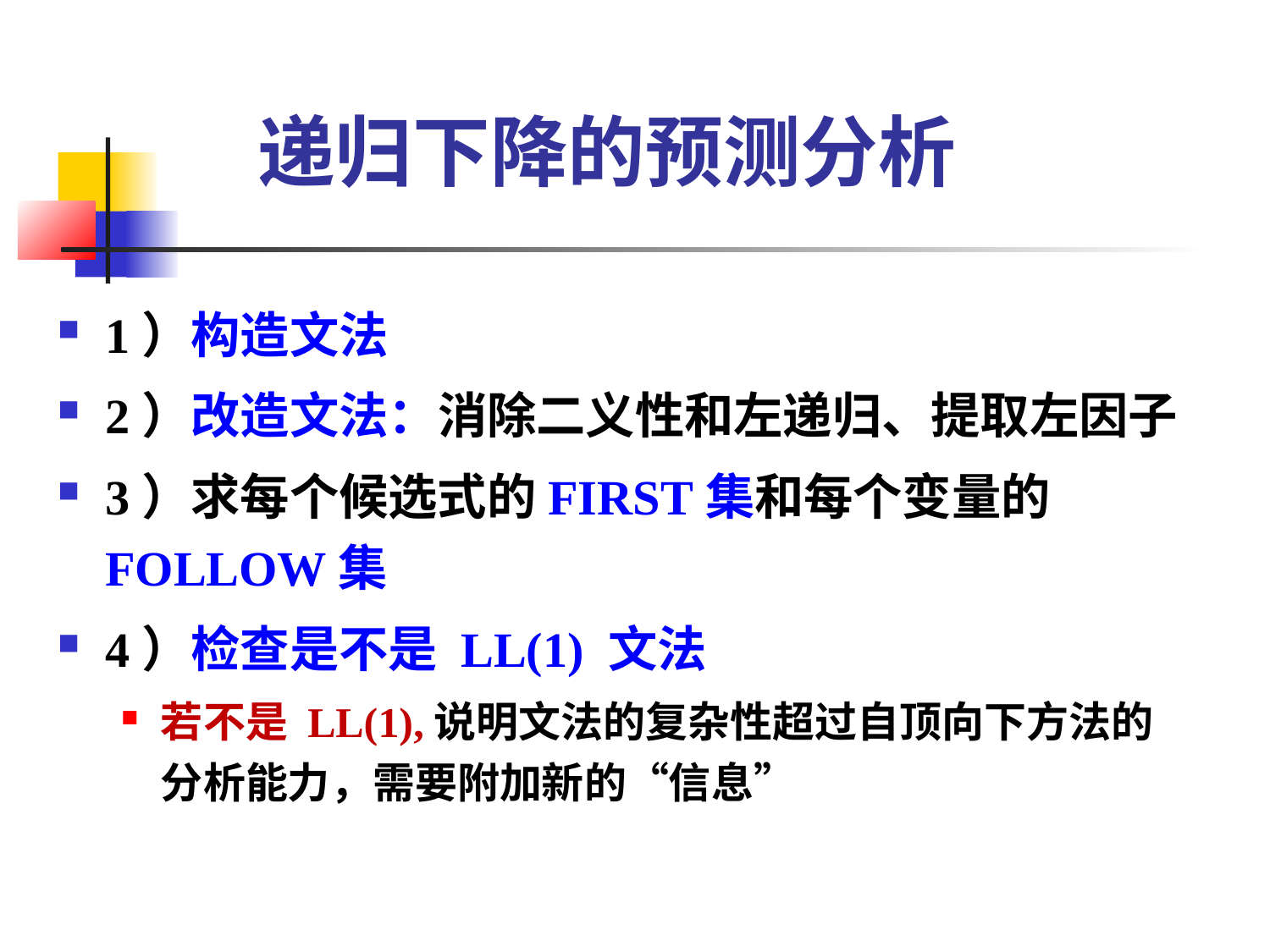

递归下降的预测分析
1）构造文法
2）改造文法：消除二义性和左递归、提取左因子
3）求每个候选式的FIRST集和每个变量的	FOLLOW集
4）检查是不是 LL(1) 文法
若不是 LL(1),说明文法的复杂性超过自顶向下方法的分析能力，需要附加新的“信息”